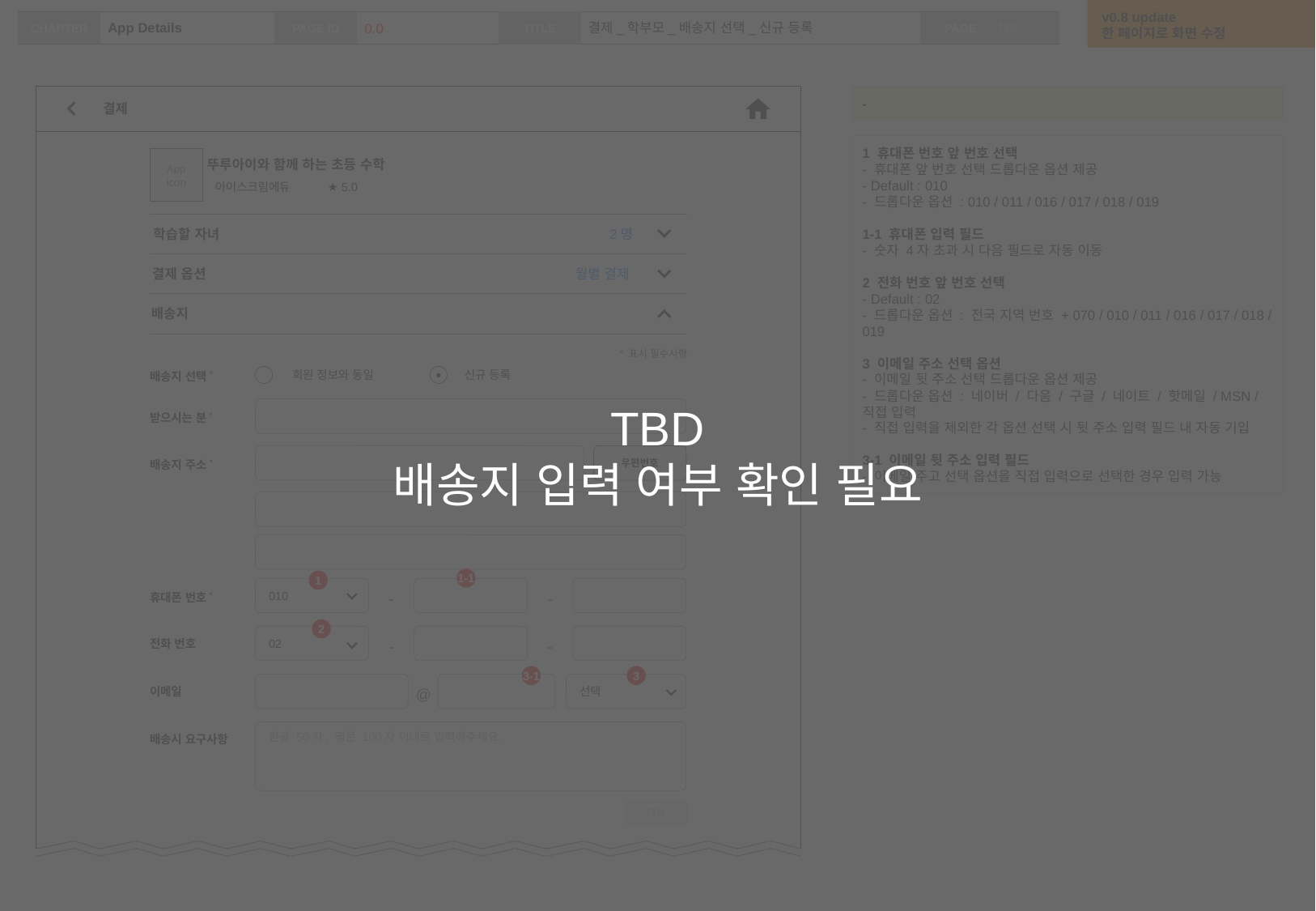

TBD
배송지 입력 여부 확인 필요
v0.8 update
한 페이지로 화면 수정
# App Details
0.0
결제_학부모_배송지 선택_신규 등록

결제
-

1 휴대폰 번호 앞 번호 선택
- 휴대폰 앞 번호 선택 드롭다운 옵션 제공
- Default : 010
- 드롭다운 옵션 : 010 / 011 / 016 / 017 / 018 / 019

1-1 휴대폰 입력 필드
- 숫자 4자 초과 시 다음 필드로 자동 이동

2 전화 번호 앞 번호 선택
- Default : 02
- 드롭다운 옵션 : 전국 지역 번호 + 070 / 010 / 011 / 016 / 017 / 018 / 019

3 이메일 주소 선택 옵션
- 이메일 뒷 주소 선택 드롭다운 옵션 제공
- 드롭다운 옵션 : 네이버 / 다음 / 구글 / 네이트 / 핫메일 / MSN / 직접 입력
- 직접 입력을 제외한 각 옵션 선택 시 뒷 주소 입력 필드 내 자동 기입

3-1 이메일 뒷 주소 입력 필드
- 이메일 주고 선택 옵션을 직접 입력으로 선택한 경우 입력 가능
App
icon
뚜루아이와 함께 하는 초등 수학
아이스크림에듀
★ 5.0
학습할 자녀
2명

결제 옵션
월별 결제

배송지

* 표시 필수사항

●
배송지 선택*
회원 정보와 동일
신규 등록

받으시는 분*

우편번호
배송지 주소*

1-1
1
010

-
-
휴대폰 번호*

2
02

-
-
전화 번호

3-1
3

선택
@
이메일

한글 50자, 영문 100자 이내로 입력해주세요.
배송시 요구사항
다음